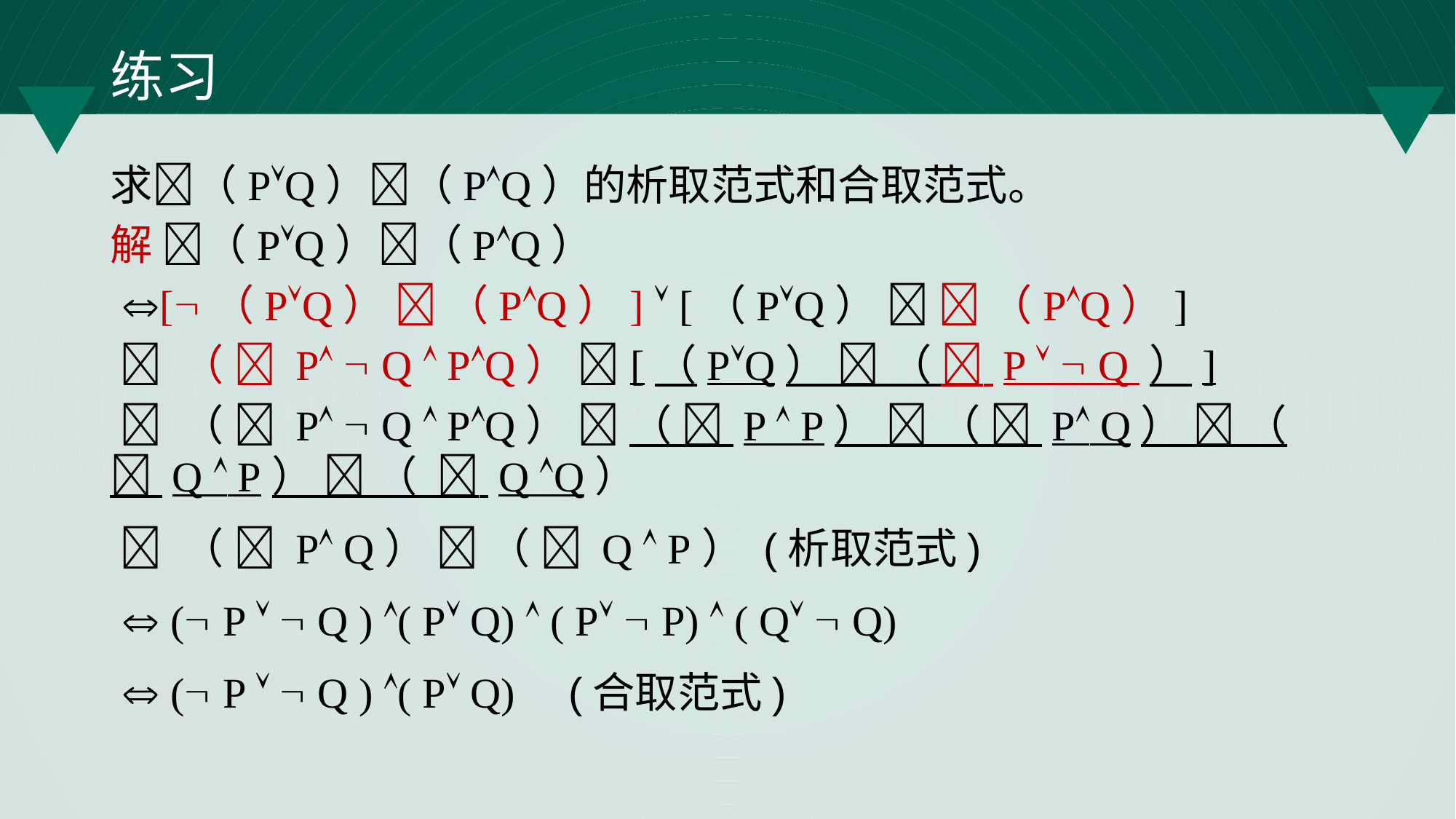

# 练习
求¬（P∨Q）↔（P∧Q）的析取范式和合取范式。
解 ¬（P∨Q）↔（P∧Q）
 ⇔[¬（P∨Q） ∧ （P∧Q）] ∨ [（P∨Q） ∧ ¬ （P∧Q）]
 ⇔ （ ¬ P∧ ¬ Q ∧ P∧Q） ∨[（P∨Q） ∧ （ ¬ P ∨ ¬ Q ）]
 ⇔ （ ¬ P∧ ¬ Q ∧ P∧Q） ∨ （ ¬ P ∧ P） ∨ （ ¬ P∧ Q） ∨ （ ¬ Q ∧ P） ∨ （  ¬ Q ∧Q）
 ⇔ （ ¬ P∧ Q） ∨ （ ¬ Q ∧ P） (析取范式)
 ⇔ (¬ P ∨ ¬ Q ) ∧( P∨ Q) ∧ ( P∨ ¬ P) ∧ ( Q∨ ¬ Q)
 ⇔ (¬ P ∨ ¬ Q ) ∧( P∨ Q)     (合取范式)